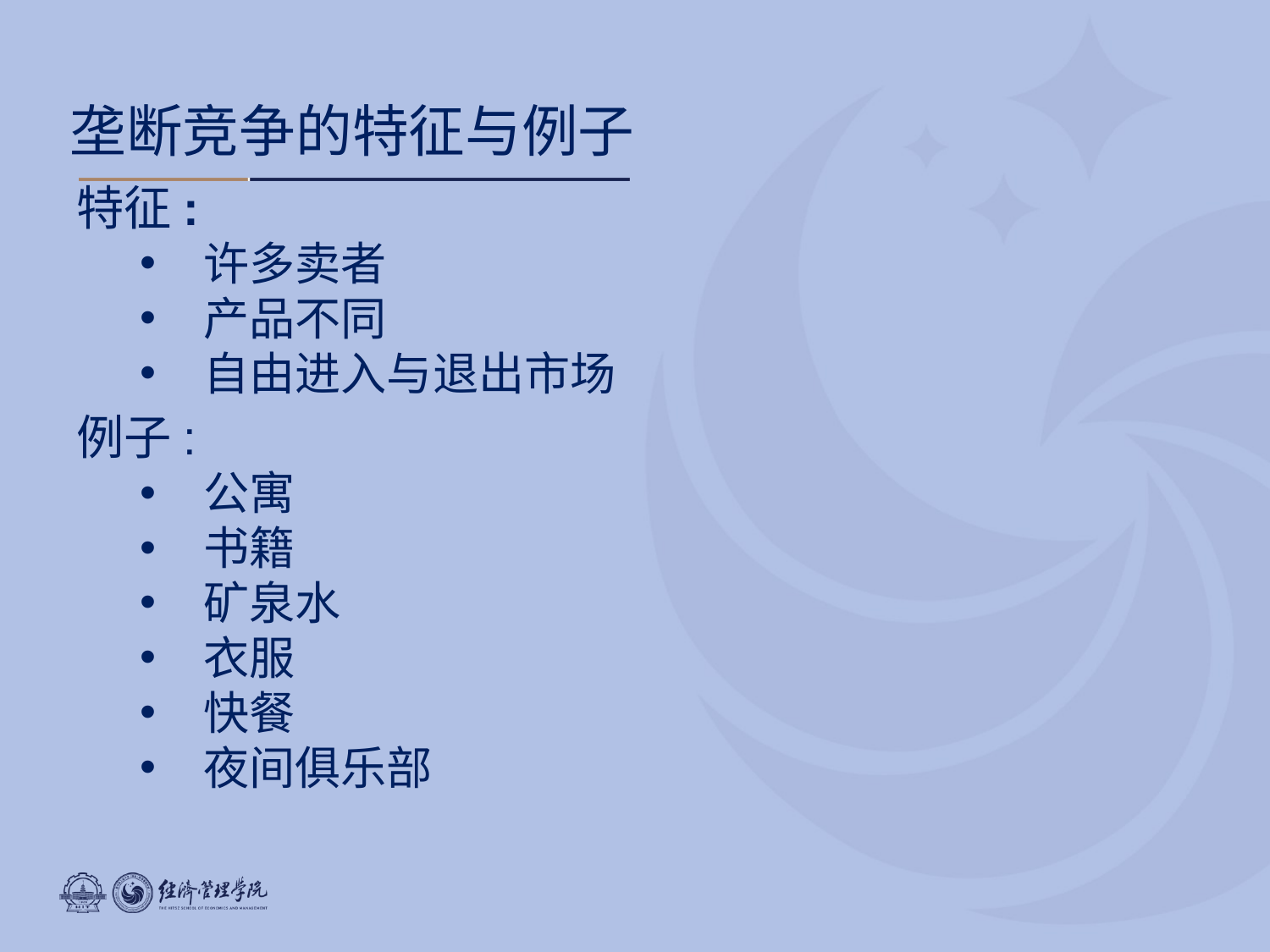

垄断竞争的特征与例子
特征:
许多卖者
产品不同
自由进入与退出市场
例子:
公寓
书籍
矿泉水
衣服
快餐
夜间俱乐部